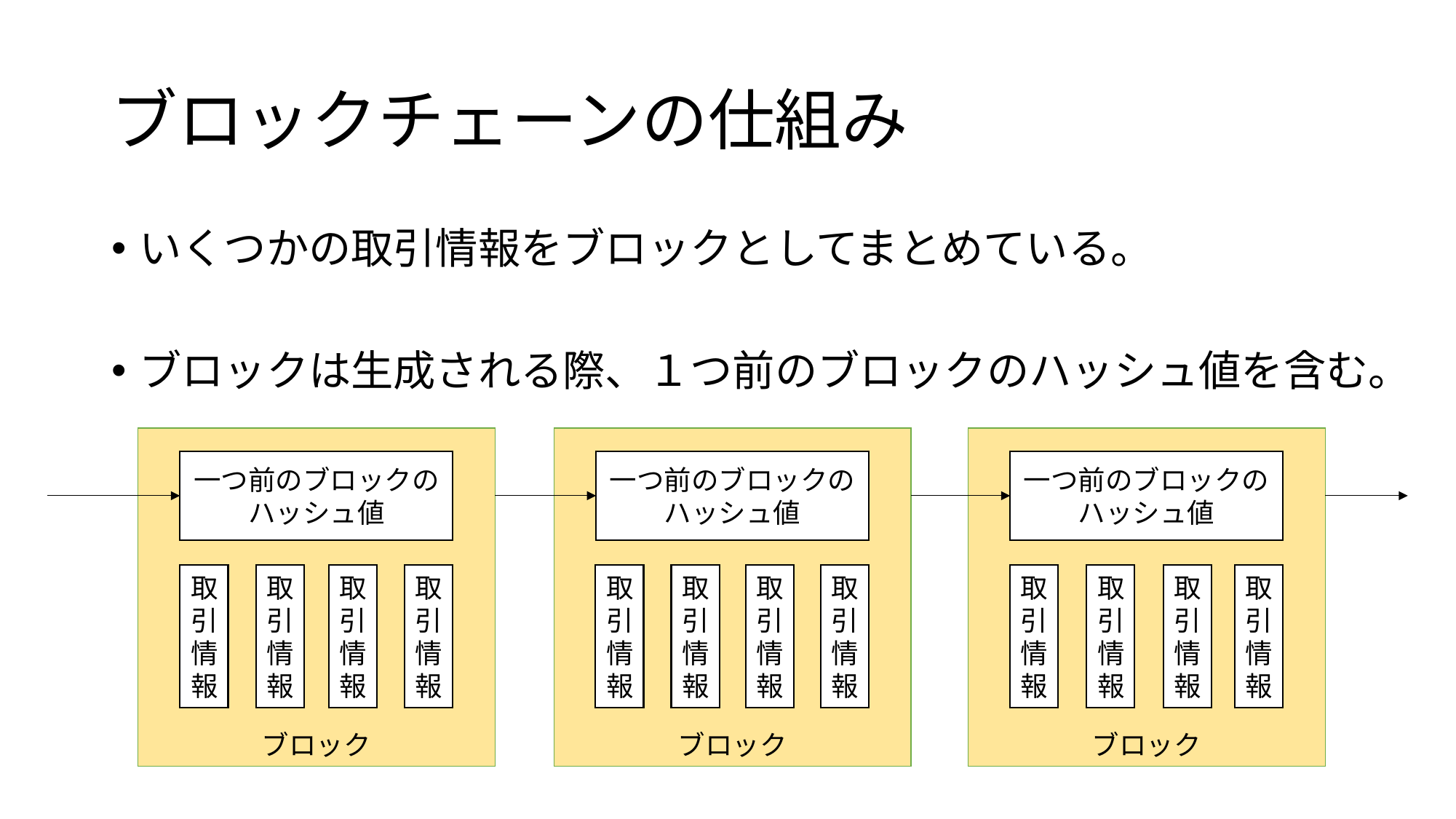

# ブロックチェーンの仕組み
いくつかの取引情報をブロックとしてまとめている。

ブロックは生成される際、１つ前のブロックのハッシュ値を含む。
ブロック
一つ前のブロックのハッシュ値
取引情報
取引情報
取引情報
取引情報
ブロック
一つ前のブロックのハッシュ値
取引情報
取引情報
取引情報
取引情報
ブロック
一つ前のブロックのハッシュ値
取引情報
取引情報
取引情報
取引情報